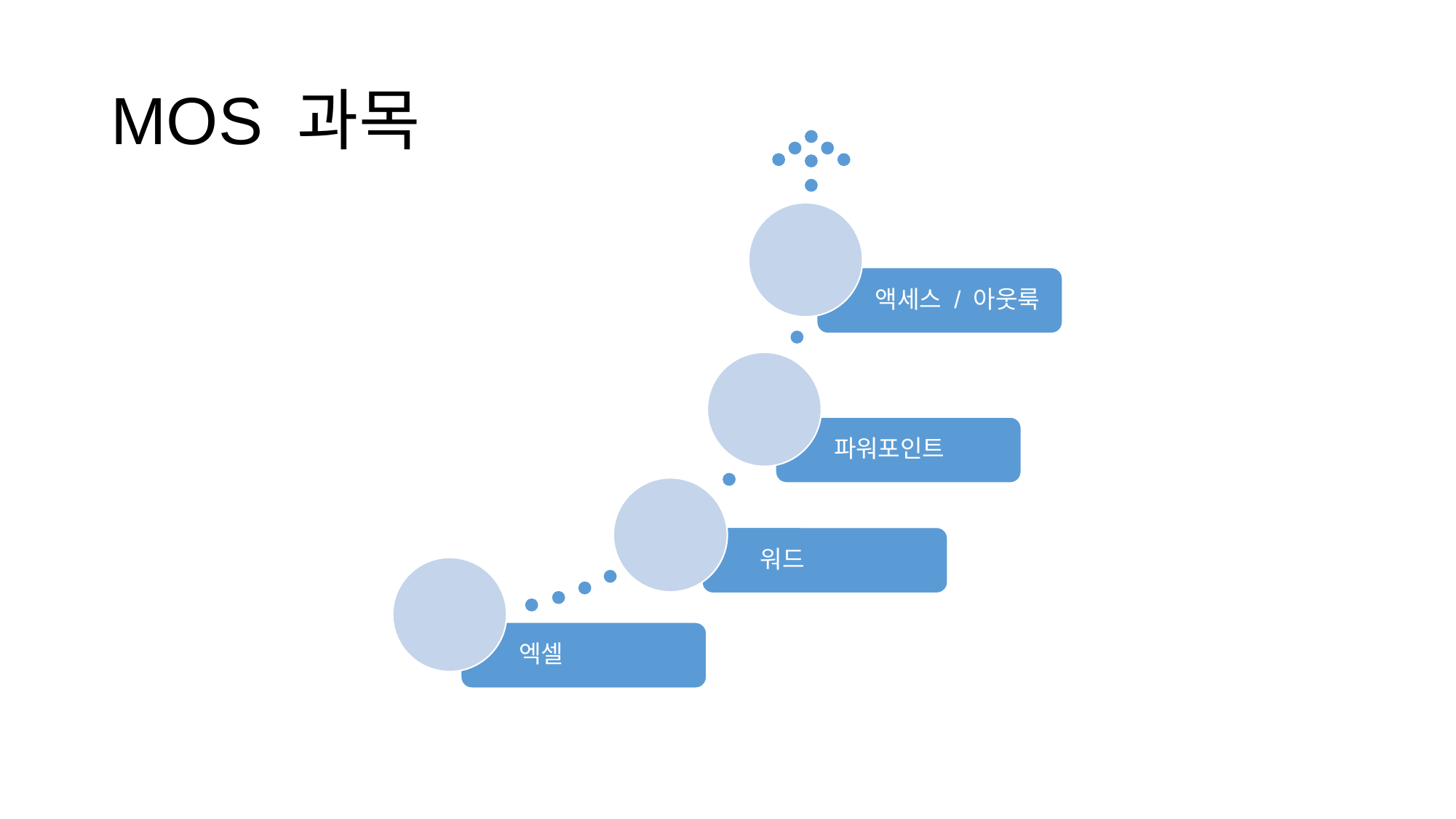

# MOS 과목
엑셀
워드
파워포인트
액세스 / 아웃룩